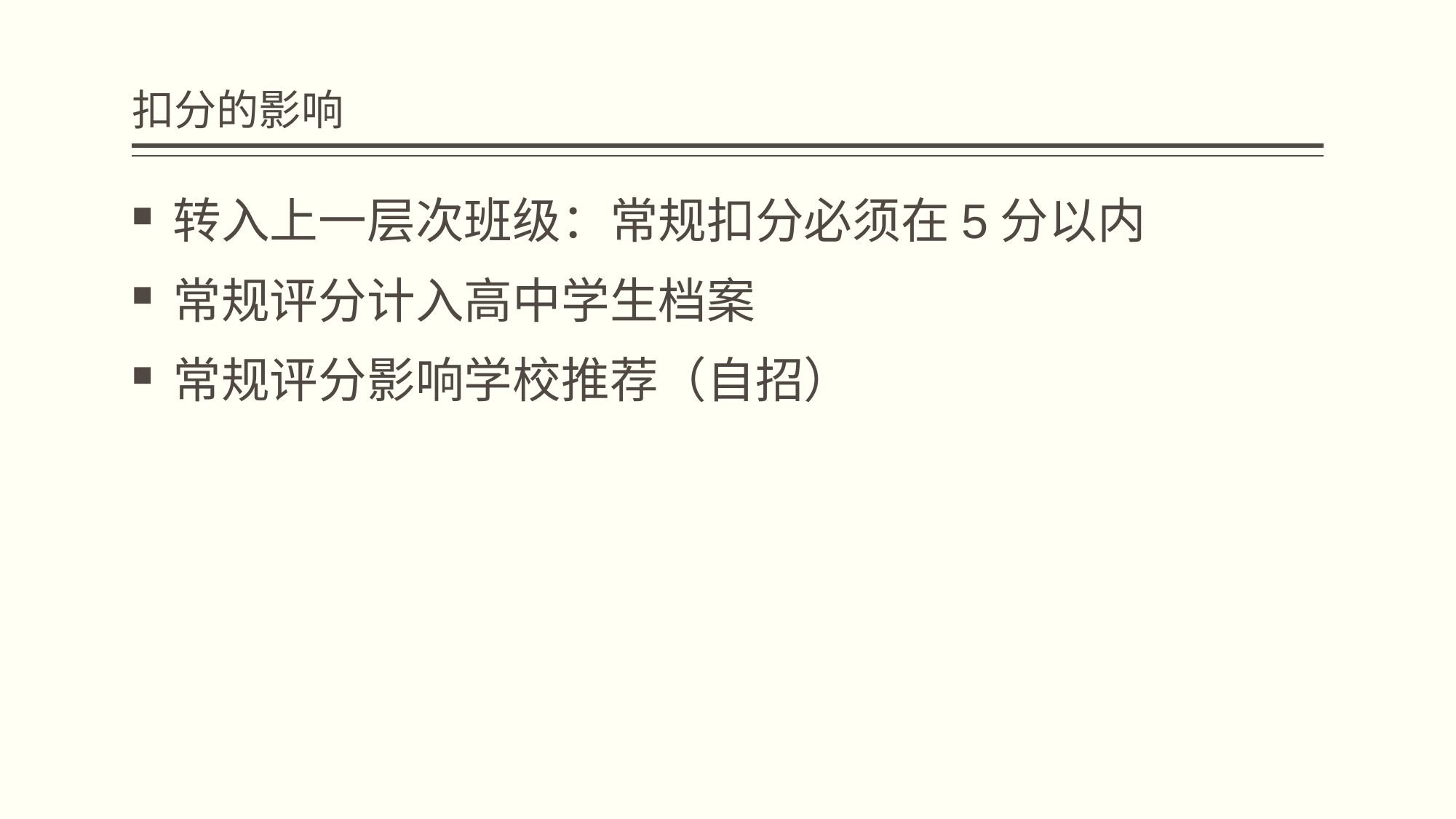

# 扣分的影响
转入上一层次班级：常规扣分必须在5分以内
常规评分计入高中学生档案
常规评分影响学校推荐（自招）